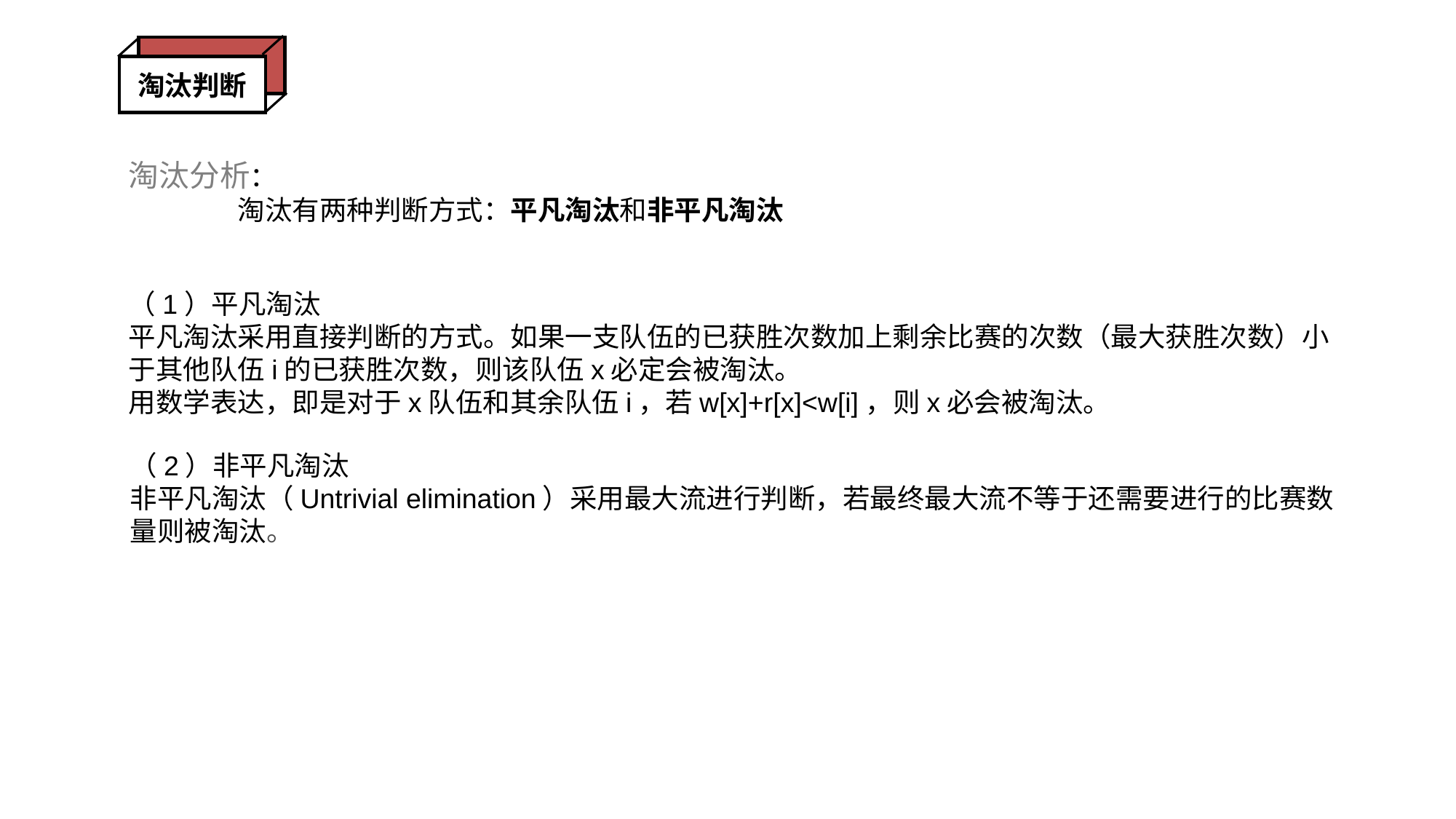

淘汰判断
淘汰分析：
	淘汰有两种判断方式：平凡淘汰和非平凡淘汰

（1）平凡淘汰
平凡淘汰采用直接判断的方式。如果一支队伍的已获胜次数加上剩余比赛的次数（最大获胜次数）小于其他队伍i的已获胜次数，则该队伍x必定会被淘汰。
用数学表达，即是对于x队伍和其余队伍i，若w[x]+r[x]<w[i]，则x必会被淘汰。
（2）非平凡淘汰
非平凡淘汰（Untrivial elimination）采用最大流进行判断，若最终最大流不等于还需要进行的比赛数量则被淘汰。